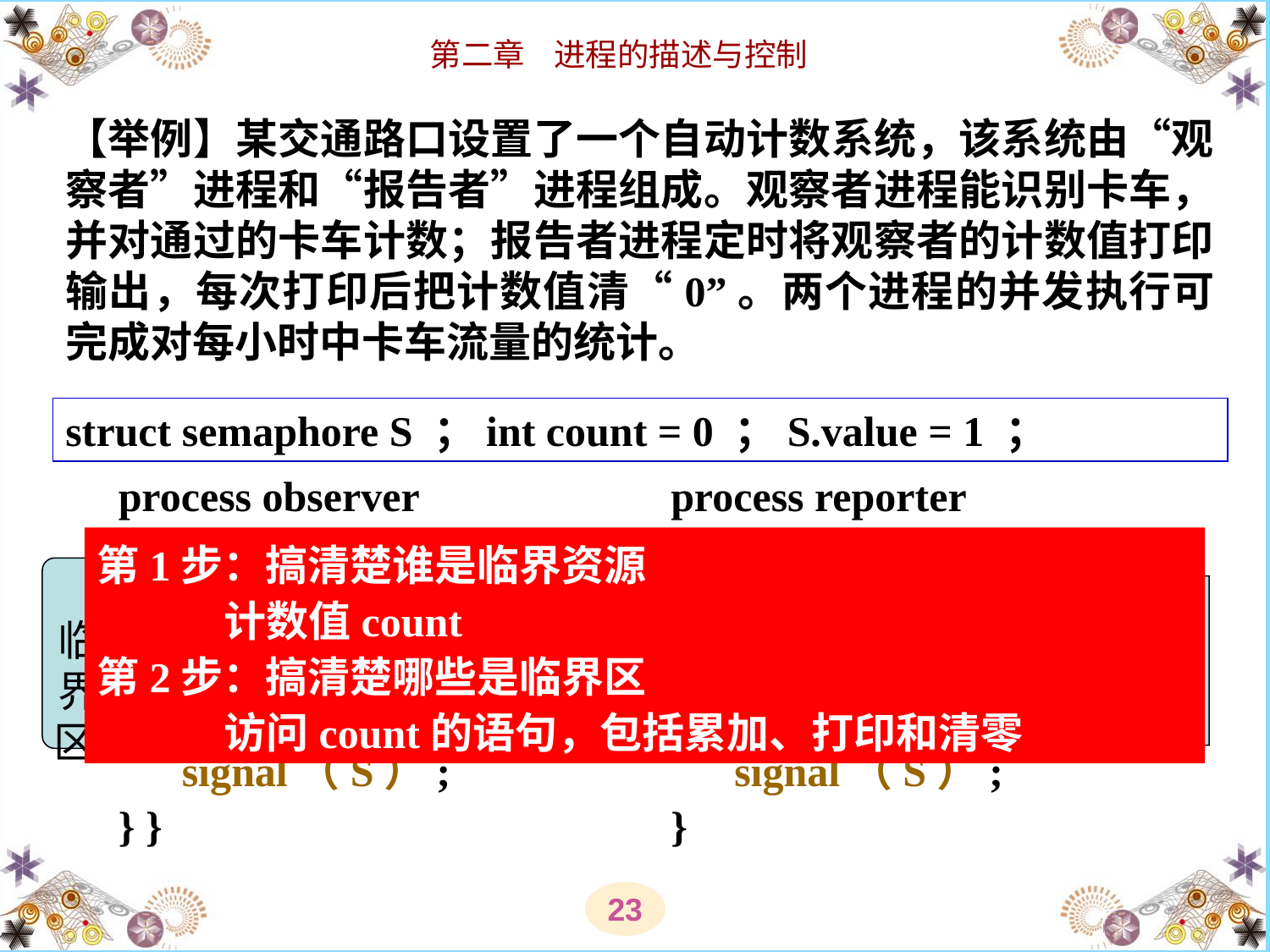

【举例】某交通路口设置了一个自动计数系统，该系统由“观察者”进程和“报告者”进程组成。观察者进程能识别卡车，并对通过的卡车计数；报告者进程定时将观察者的计数值打印输出，每次打印后把计数值清“0”。两个进程的并发执行可完成对每小时中卡车流量的统计。
struct semaphore S ；int count = 0 ；S.value = 1 ；
process observer
{  while (condition){
       observe a lorry;
       wait（S）;
      count = count + 1;
      signal（S）;
} }
process reporter
{while (condition){
       wait（S）;
      print（count）;
          count = 0；
      signal（S）;
}
第1步：搞清楚谁是临界资源
	计数值count
第2步：搞清楚哪些是临界区
	访问count的语句，包括累加、打印和清零
 临界区
临界区